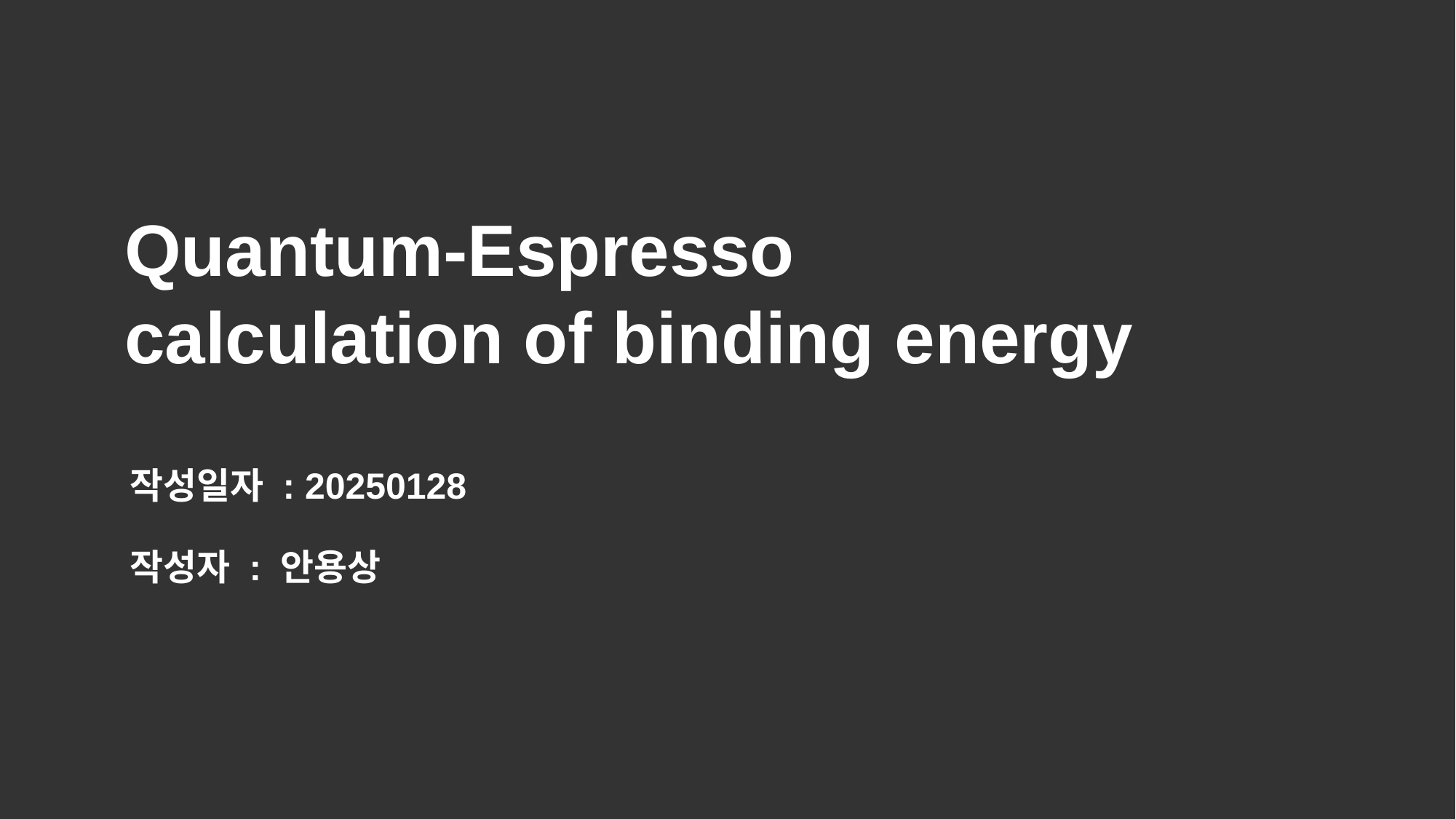

Quantum-Espresso
calculation of binding energy
작성일자 : 20250128
작성자 : 안용상